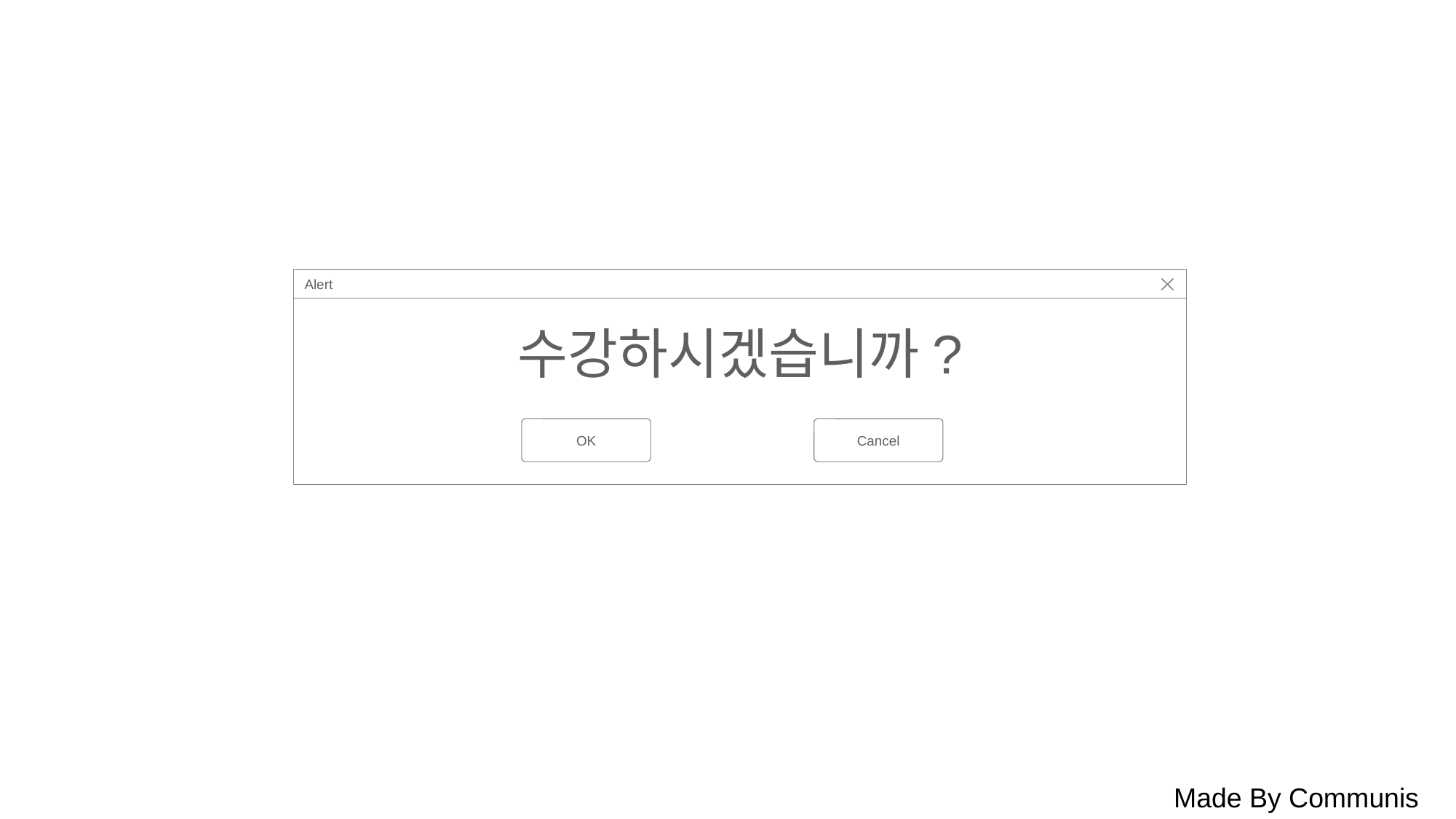

Enroll/new
Alert

수강하시겠습니까?

Cancel
OK
Abort
Made By Communis